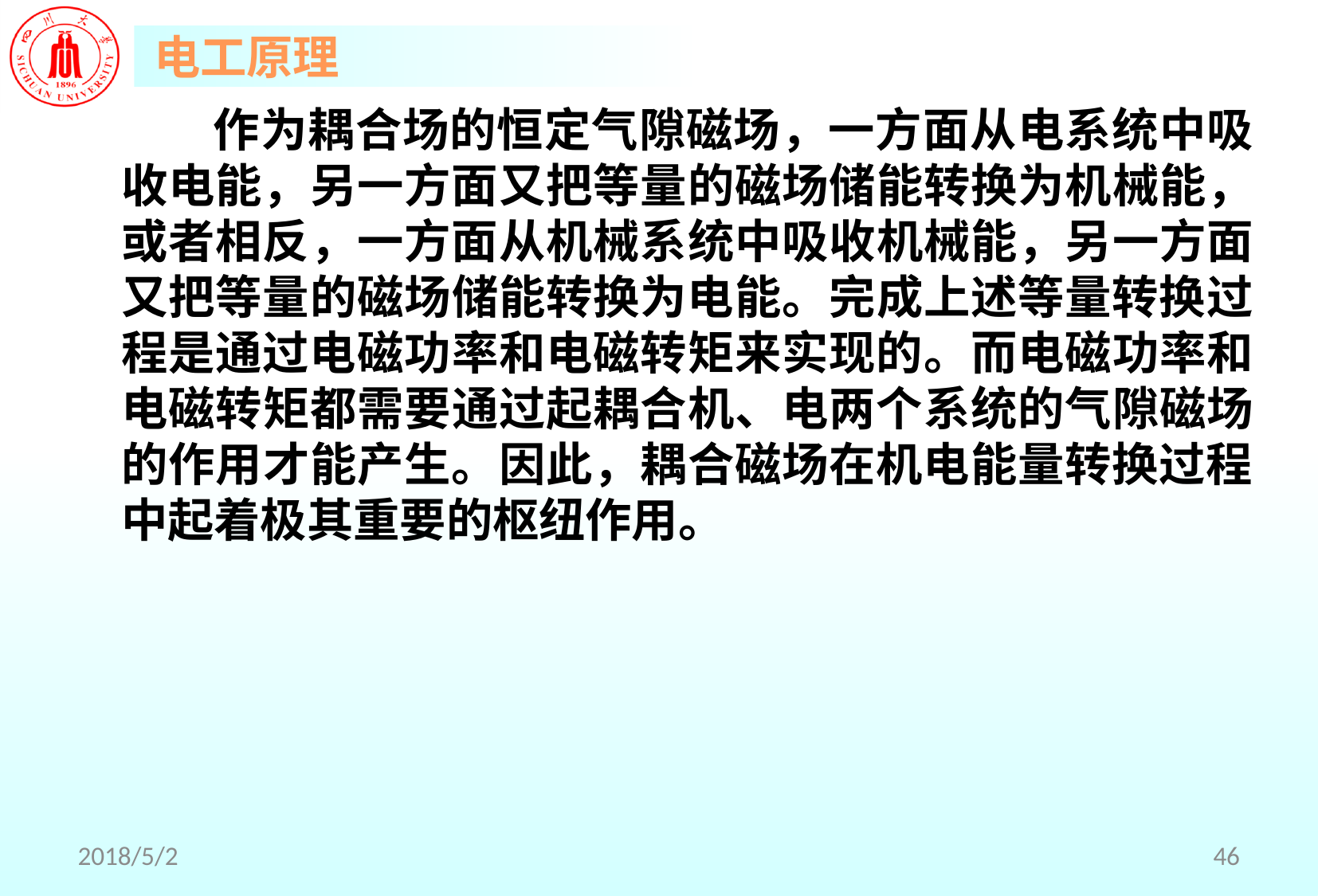

作为耦合场的恒定气隙磁场，一方面从电系统中吸收电能，另一方面又把等量的磁场储能转换为机械能，或者相反，一方面从机械系统中吸收机械能，另一方面又把等量的磁场储能转换为电能。完成上述等量转换过程是通过电磁功率和电磁转矩来实现的。而电磁功率和电磁转矩都需要通过起耦合机、电两个系统的气隙磁场的作用才能产生。因此，耦合磁场在机电能量转换过程中起着极其重要的枢纽作用。
2018/5/2
46